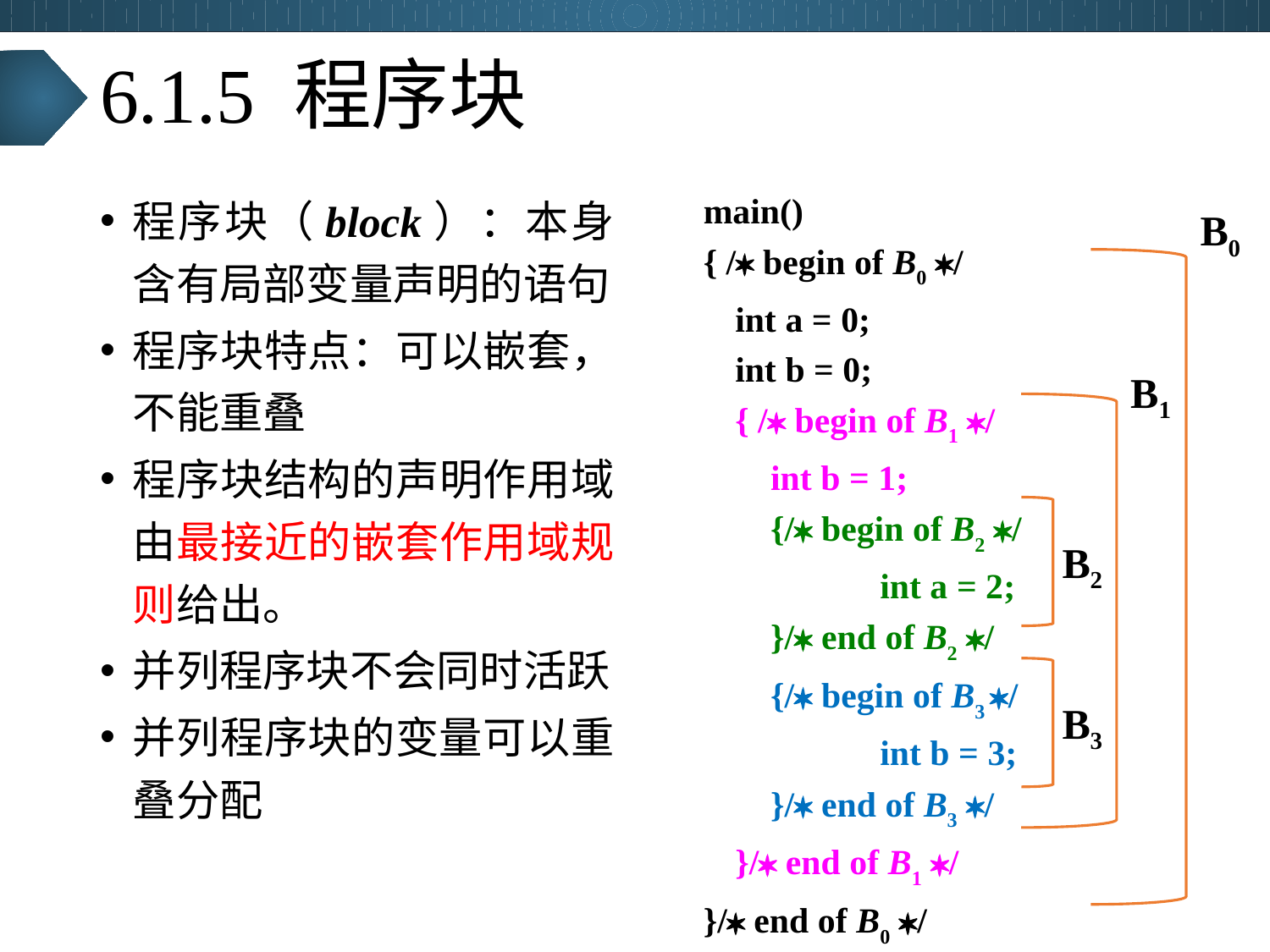

# 6.1.5 程序块
程序块（block）：本身含有局部变量声明的语句
程序块特点：可以嵌套，不能重叠
程序块结构的声明作用域由最接近的嵌套作用域规则给出。
并列程序块不会同时活跃
并列程序块的变量可以重叠分配
main()
{ /∗ begin of B0 ∗/
	int a = 0;
	int b = 0;
	{ /∗ begin of B1 ∗/
	    int b = 1;
	    {/∗ begin of B2 ∗/
		  int a = 2;
	    }/∗ end of B2 ∗/
	    {/∗ begin of B3 ∗/
		  int b = 3;
	    }/∗ end of B3 ∗/
	}/∗ end of B1 ∗/
}/∗ end of B0 ∗/
B0

B1

B2

B3